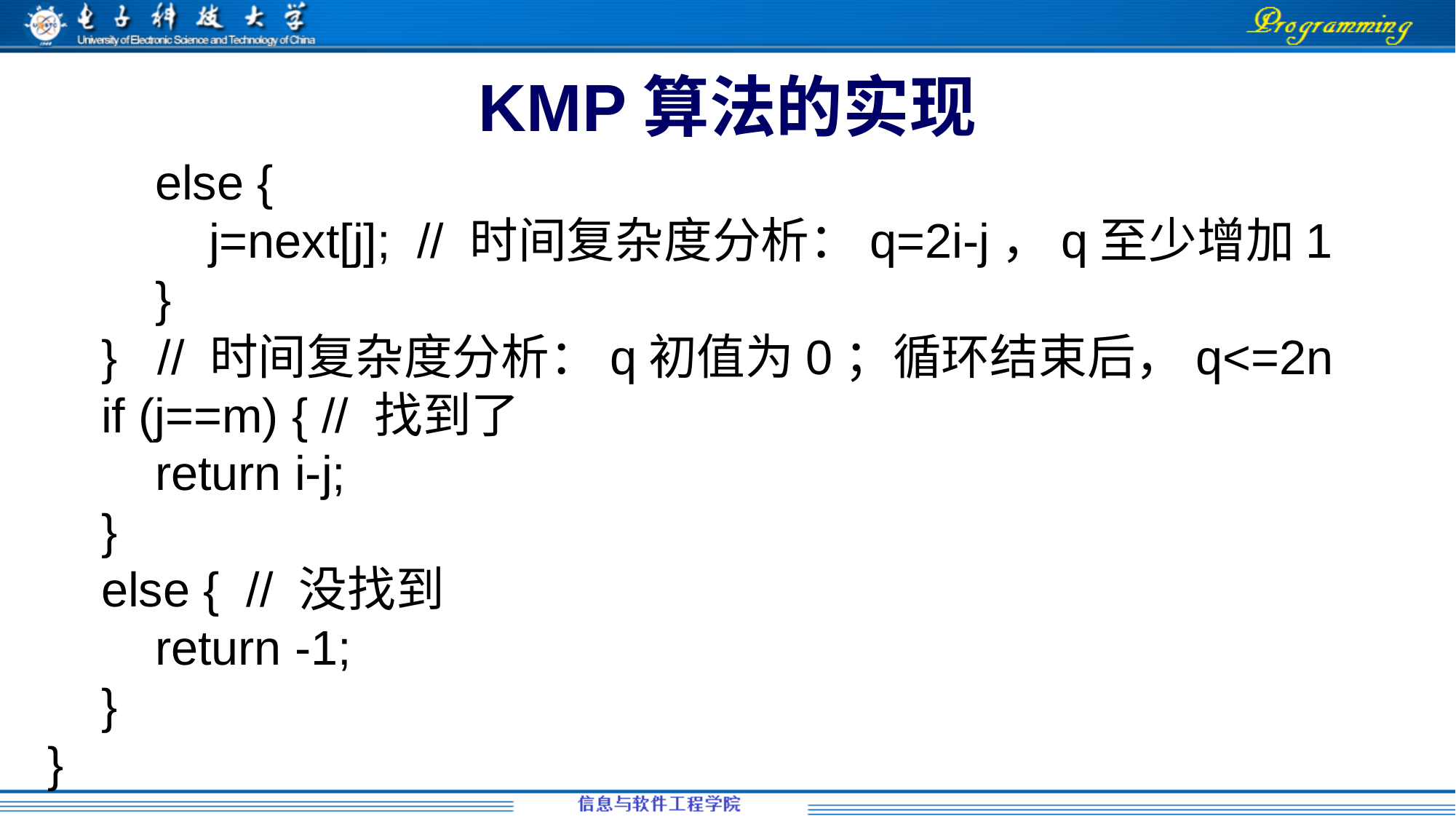

# KMP算法的实现
        else {
            j=next[j];  // 时间复杂度分析：q=2i-j，q至少增加1
        }
    }   // 时间复杂度分析：q初值为0；循环结束后，q<=2n
    if (j==m) { // 找到了
        return i-j;
    }
    else {  // 没找到
        return -1;
    }
}